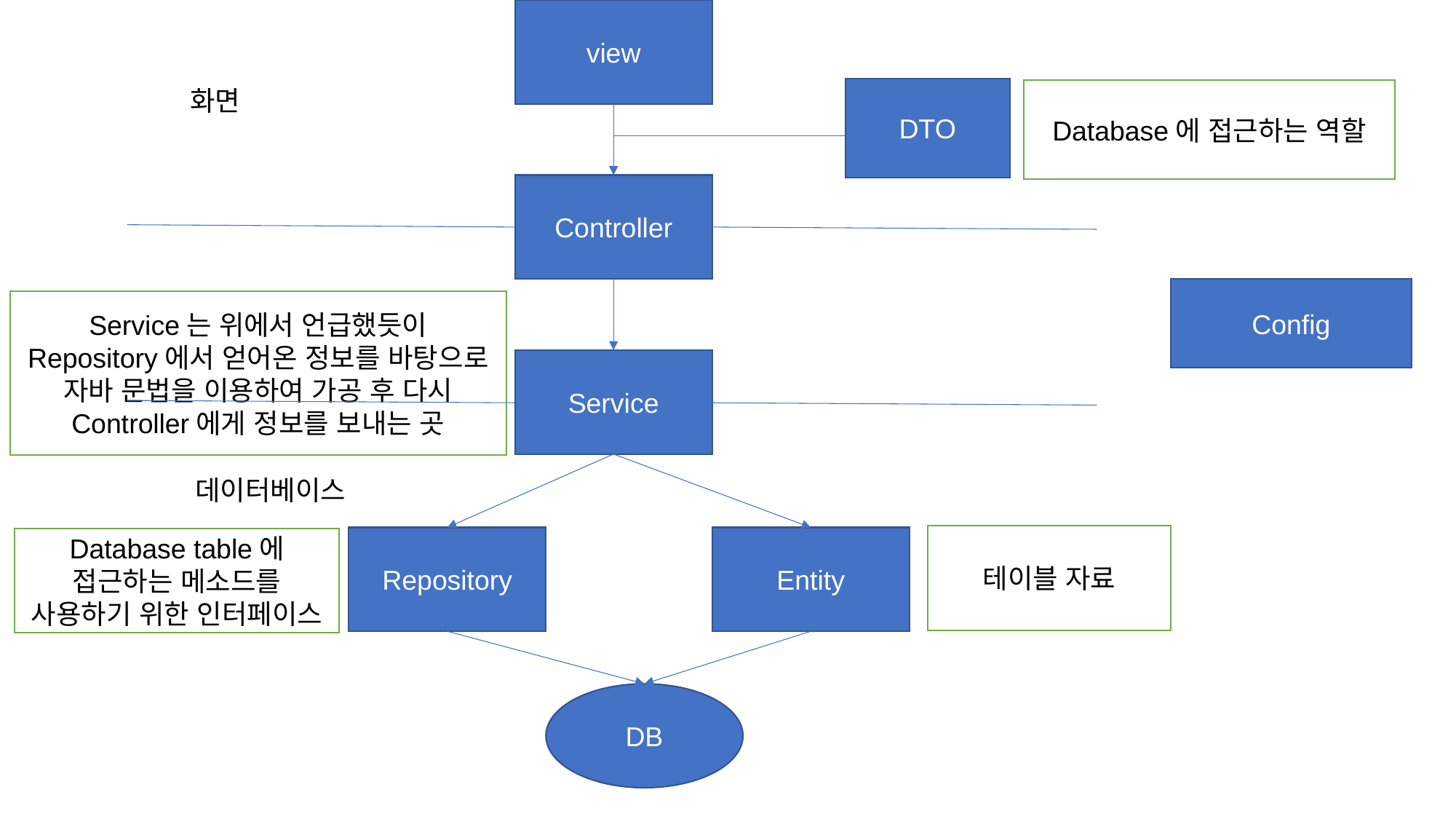

view
화면
DTO
Database에 접근하는 역할
Controller
Config
Service는 위에서 언급했듯이 Repository에서 얻어온 정보를 바탕으로 자바 문법을 이용하여 가공 후 다시 Controller에게 정보를 보내는 곳
Service
데이터베이스
테이블 자료
Repository
Entity
Database table에 접근하는 메소드를 사용하기 위한 인터페이스
DB